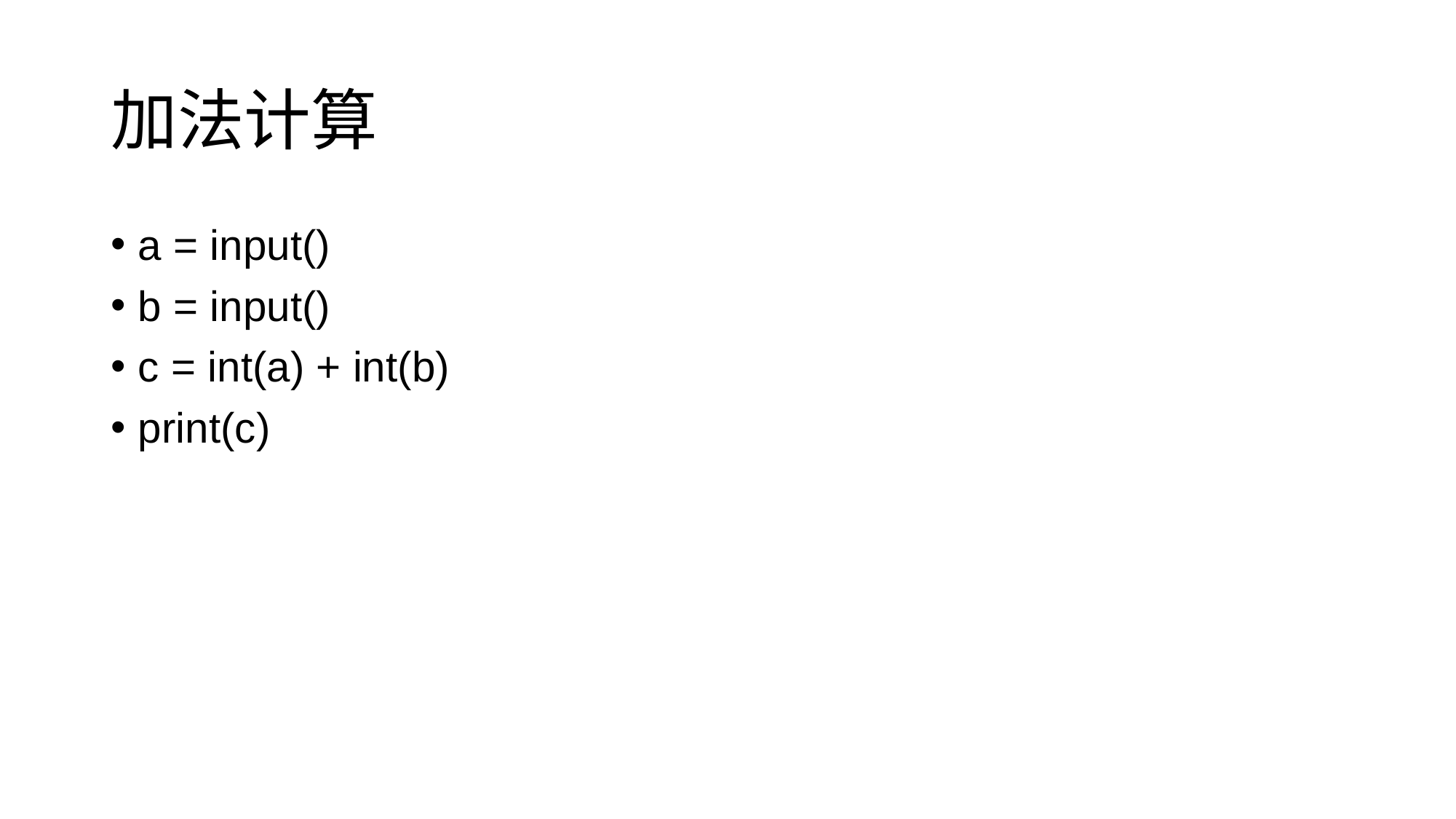

# 加法计算
a = input()
b = input()
c = int(a) + int(b)
print(c)